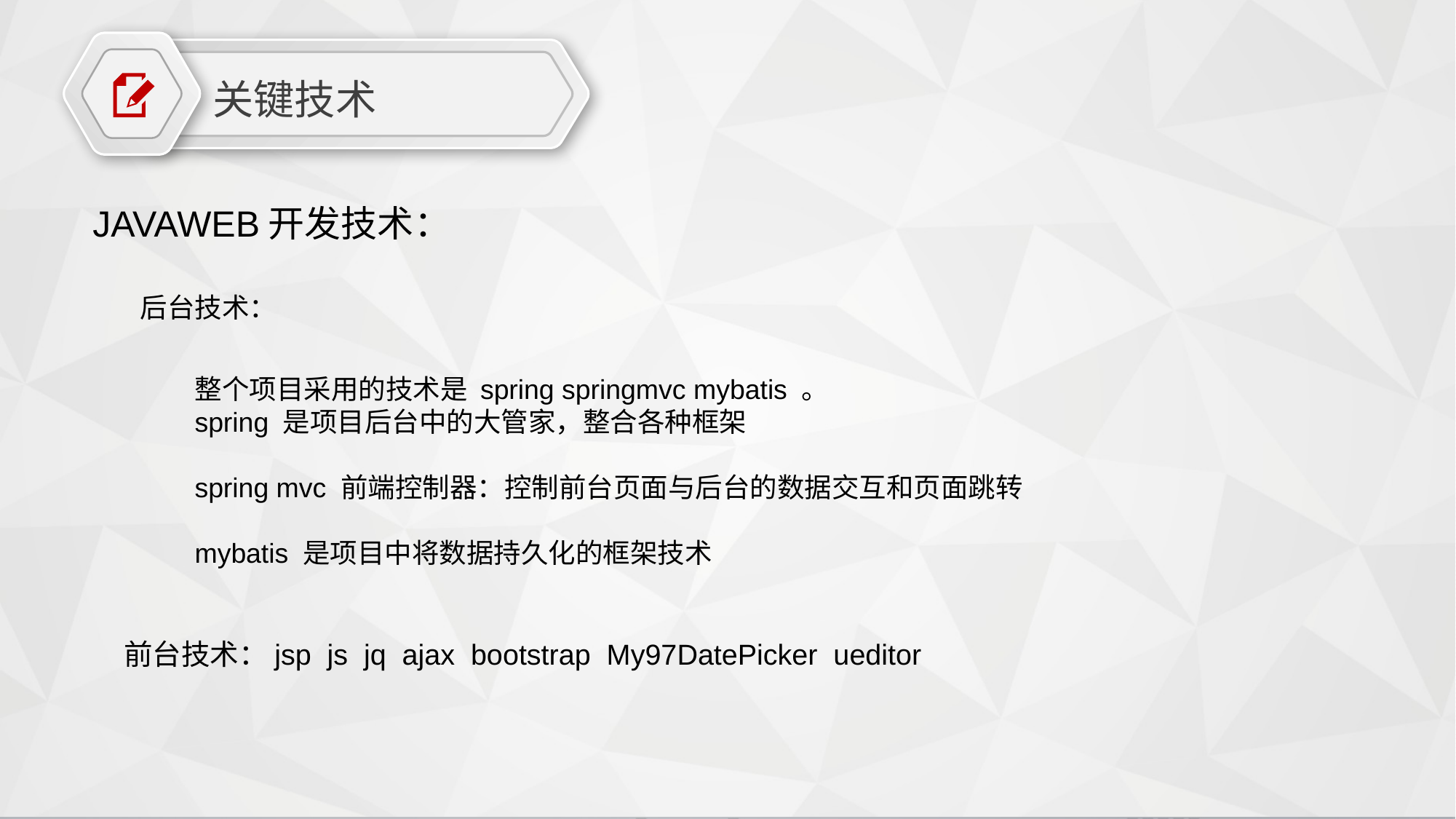

关键技术

JAVAWEB开发技术：
后台技术：

整个项目采用的技术是 spring springmvc mybatis 。
spring 是项目后台中的大管家，整合各种框架

spring mvc 前端控制器：控制前台页面与后台的数据交互和页面跳转

mybatis 是项目中将数据持久化的框架技术
前台技术：jsp  js  jq  ajax  bootstrap  My97DatePicker  ueditor